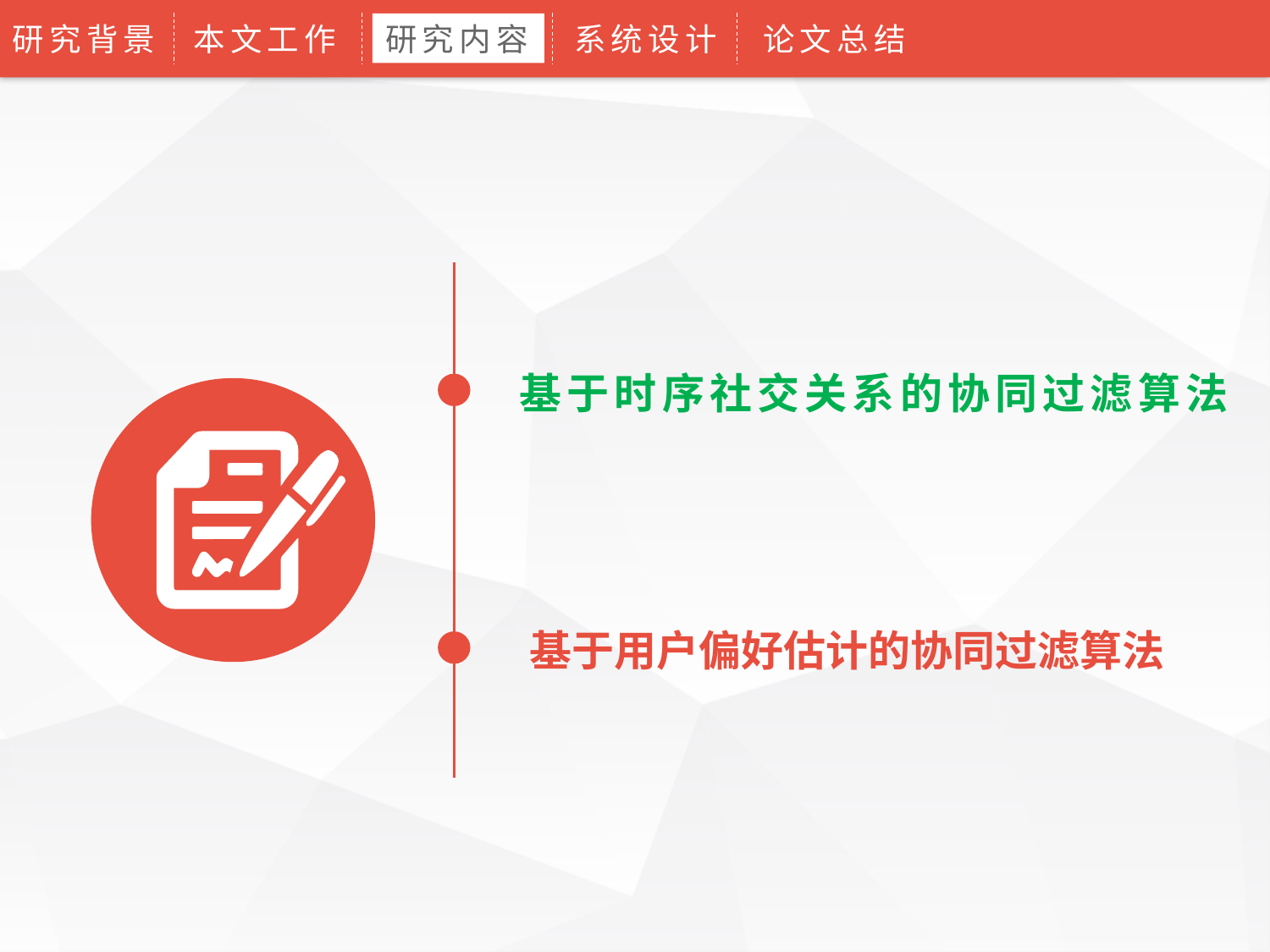

研究背景
本文工作
研究内容
系统设计
论文总结

基于时序社交关系的协同过滤算法

基于用户偏好估计的协同过滤算法